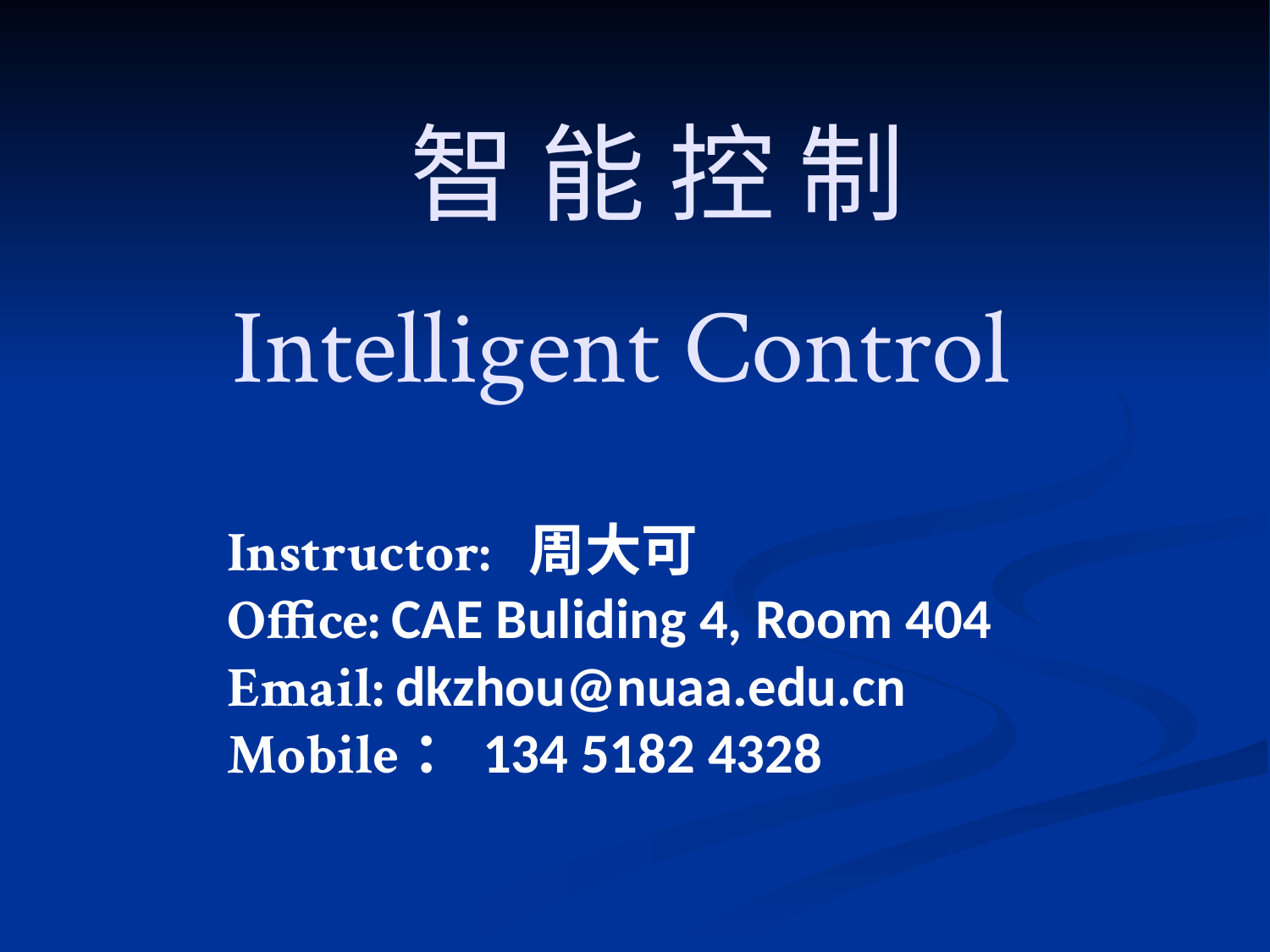

# 智 能 控 制 Intelligent Control
Instructor:  周大可
Office: CAE Buliding 4, Room 404
Email: dkzhou@nuaa.edu.cn
Mobile：134 5182 4328